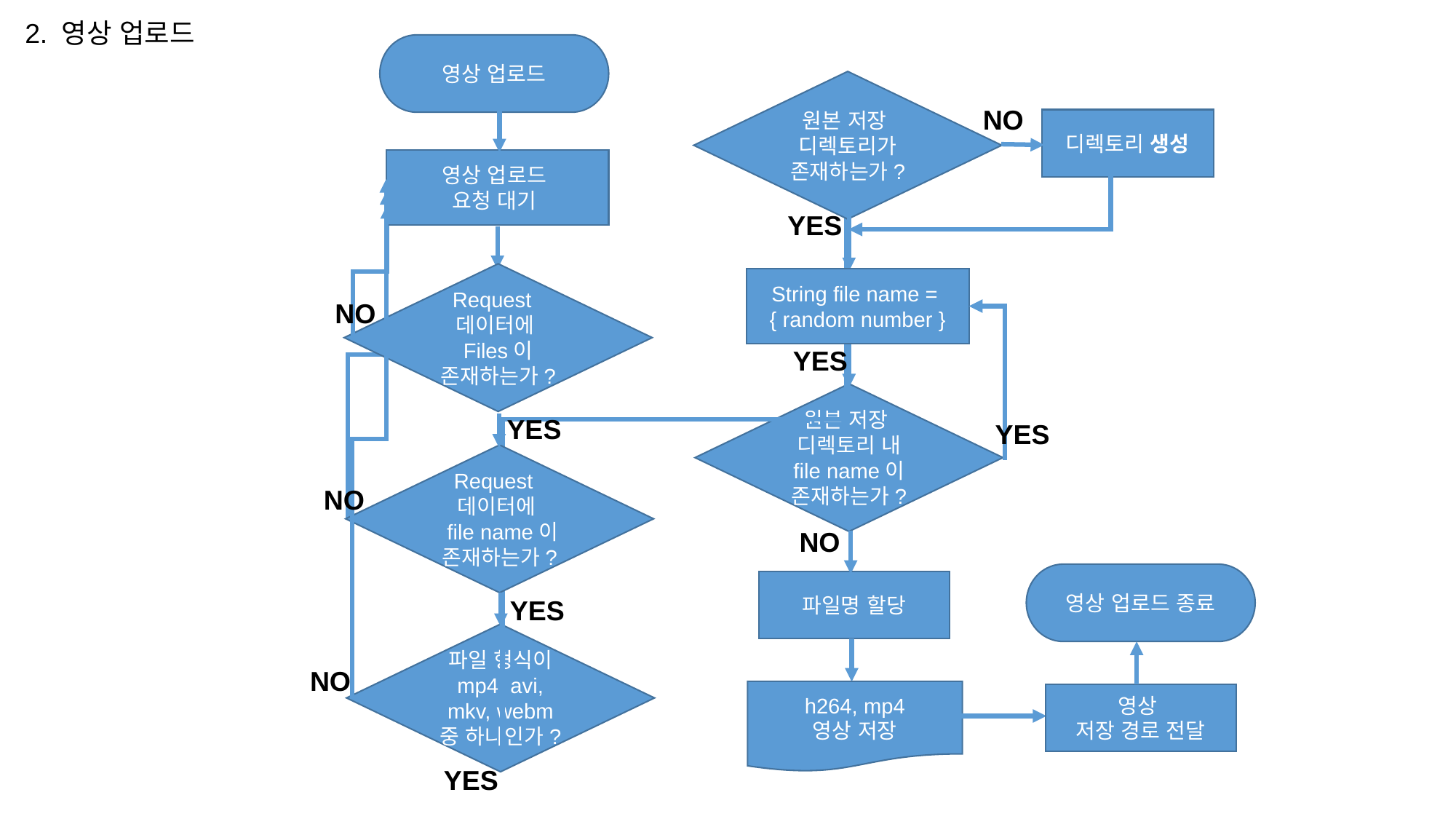

2. 영상 업로드
영상 업로드
원본 저장
디렉토리가 존재하는가?
NO
디렉토리 생성
영상 업로드
요청 대기
YES
Request
데이터에
Files이 존재하는가?
String file name =
{ random number }
NO
YES
원본 저장
디렉토리 내
file name이 존재하는가?
YES
YES
Request
데이터에
 file name이 존재하는가?
NO
NO
영상 업로드 종료
파일명 할당
YES
파일 형식이 mp4, avi, mkv, webm
중 하나인가?
NO
 h264, mp4
영상 저장
영상
저장 경로 전달
YES